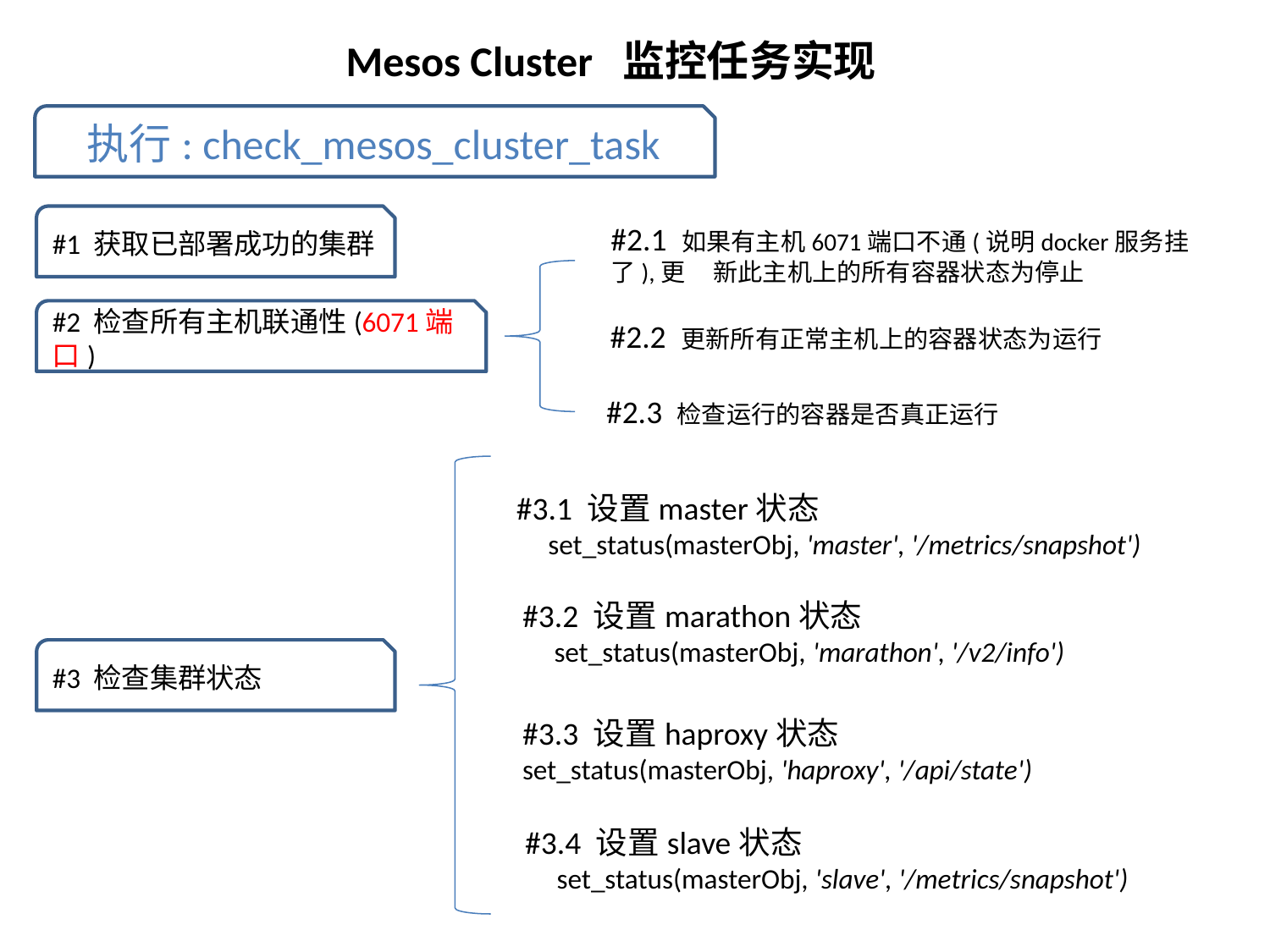

Mesos Cluster  监控任务实现
执行: check_mesos_cluster_task
#1 获取已部署成功的集群
#2.1 如果有主机6071端口不通(说明docker服务挂了),更     新此主机上的所有容器状态为停止

#2 检查所有主机联通性(6071端口)
#2.2 更新所有正常主机上的容器状态为运行
#2.3 检查运行的容器是否真正运行

#3.1 设置master状态
     set_status(masterObj, 'master', '/metrics/snapshot')
#3.2 设置marathon状态
     set_status(masterObj, 'marathon', '/v2/info')
#3 检查集群状态
#3.3 设置haproxy状态
set_status(masterObj, 'haproxy', '/api/state')
#3.4 设置slave状态
     set_status(masterObj, 'slave', '/metrics/snapshot')